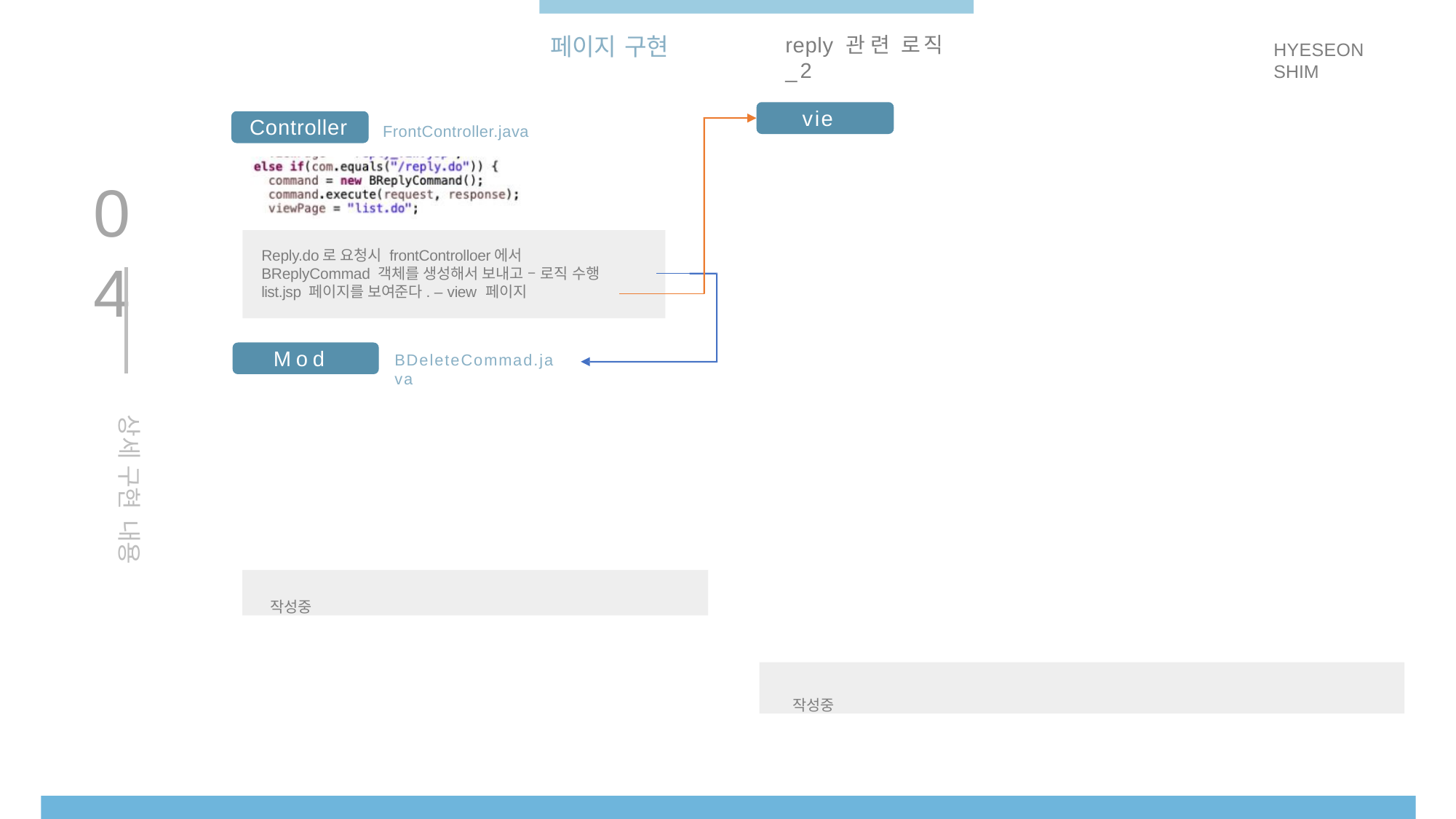

# 페이지 구현
reply 관련 로직_2
HYESEON SHIM

view

Controller
FrontController.java

04

Reply.do로 요청시 frontControlloer에서  BReplyCommad 객체를 생성해서 보내고 – 로직 수행  list.jsp 페이지를 보여준다. – view 페이지

Model
BDeleteCommad.java
상세 구현 내용

작성중

작성중